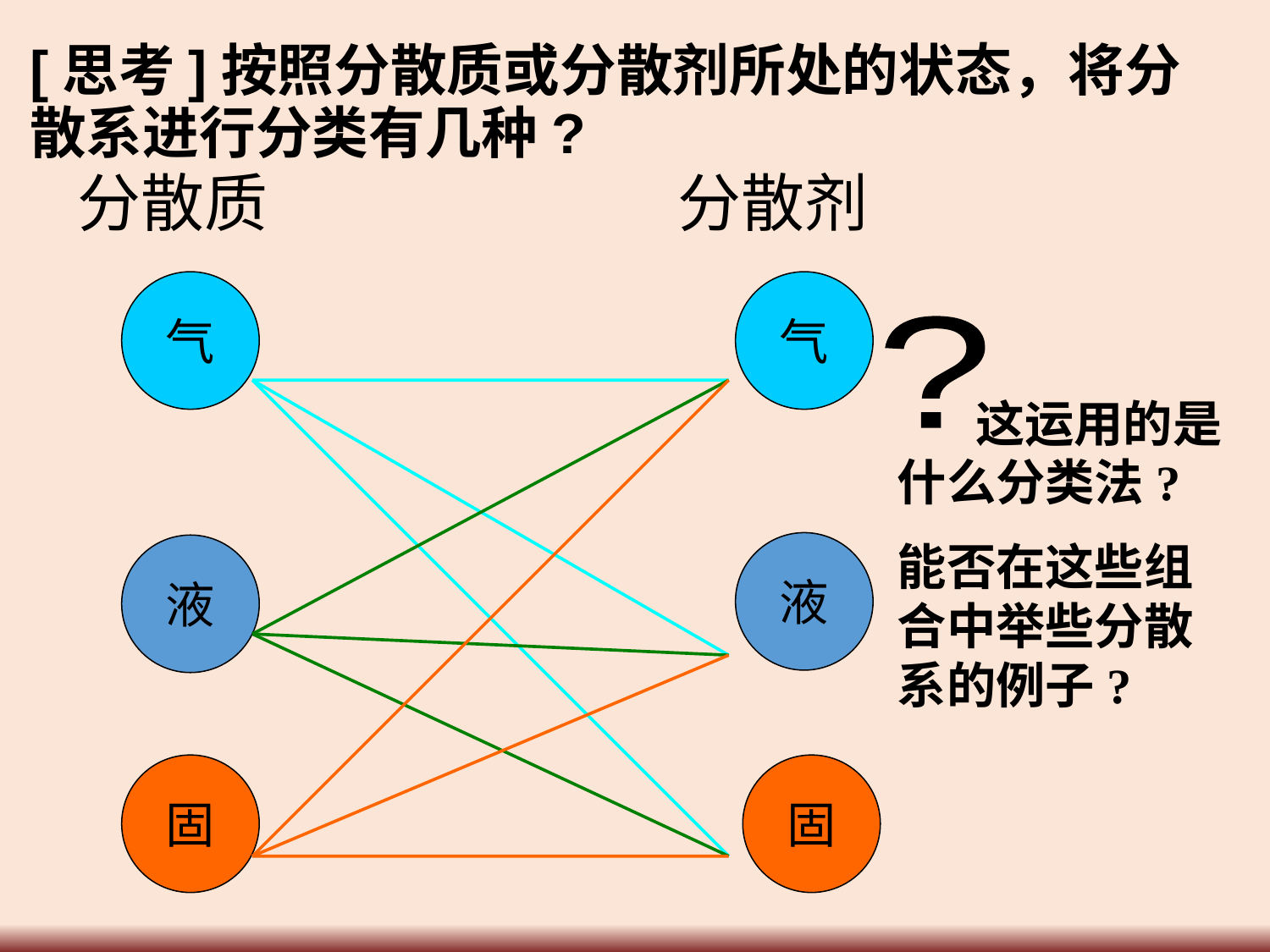

[思考]按照分散质或分散剂所处的状态，将分散系进行分类有几种?
分散质                             分散剂
气
气
液
液
固
固
?

      这运用的是什么分类法?
能否在这些组合中举些分散系的例子?